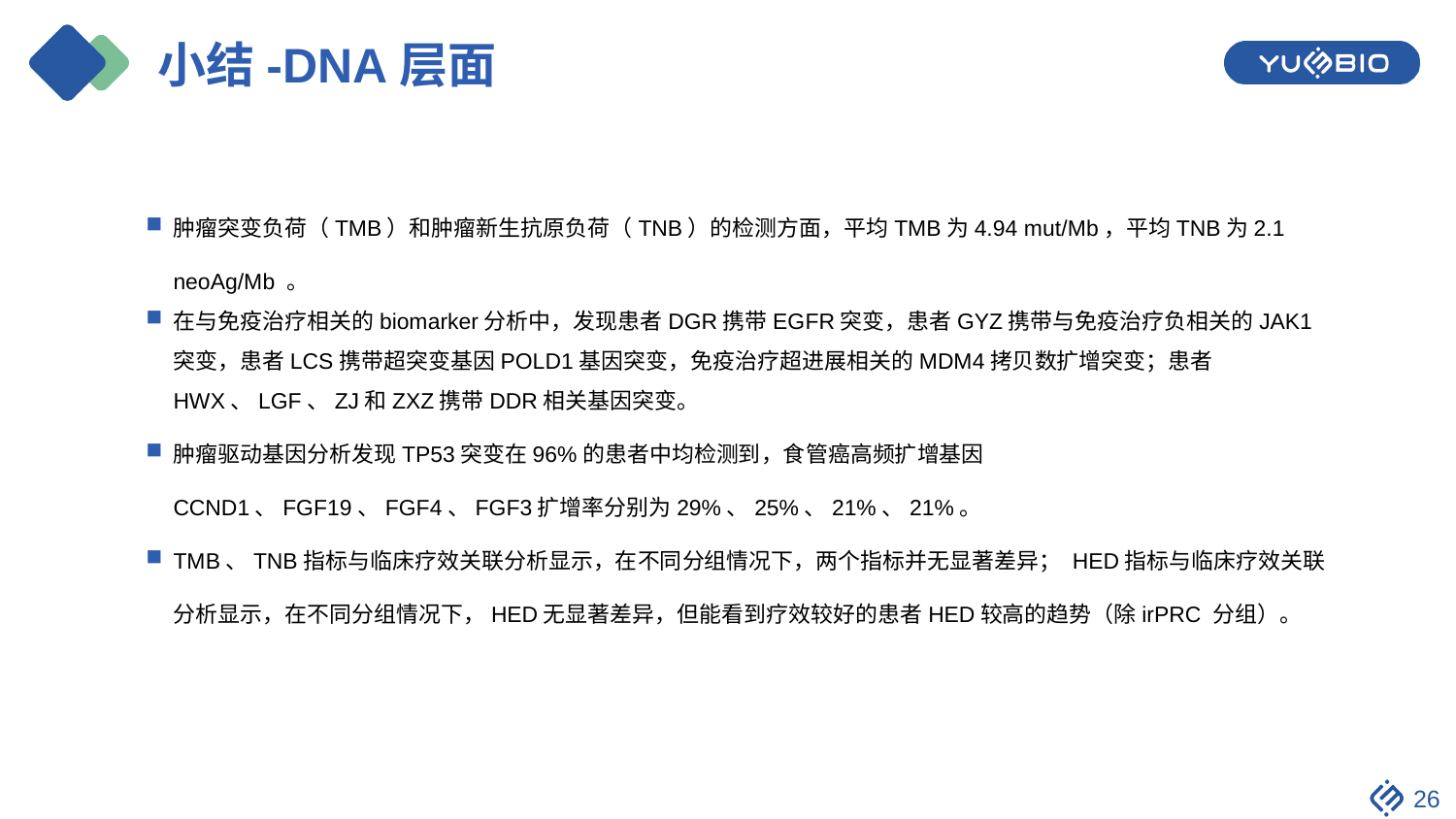

# 小结-DNA层面
肿瘤突变负荷（TMB）和肿瘤新生抗原负荷（TNB）的检测方面，平均TMB为4.94 mut/Mb，平均TNB为2.1 neoAg/Mb 。
在与免疫治疗相关的biomarker分析中，发现患者DGR携带EGFR突变，患者GYZ携带与免疫治疗负相关的JAK1突变，患者LCS携带超突变基因POLD1基因突变，免疫治疗超进展相关的MDM4拷贝数扩增突变；患者HWX、LGF、ZJ和ZXZ携带DDR相关基因突变。
肿瘤驱动基因分析发现TP53突变在96%的患者中均检测到，食管癌高频扩增基因CCND1、FGF19、FGF4、FGF3扩增率分别为29%、25%、21%、21%。
TMB、TNB指标与临床疗效关联分析显示，在不同分组情况下，两个指标并无显著差异； HED指标与临床疗效关联分析显示，在不同分组情况下，HED无显著差异，但能看到疗效较好的患者HED较高的趋势（除irPRC 分组）。